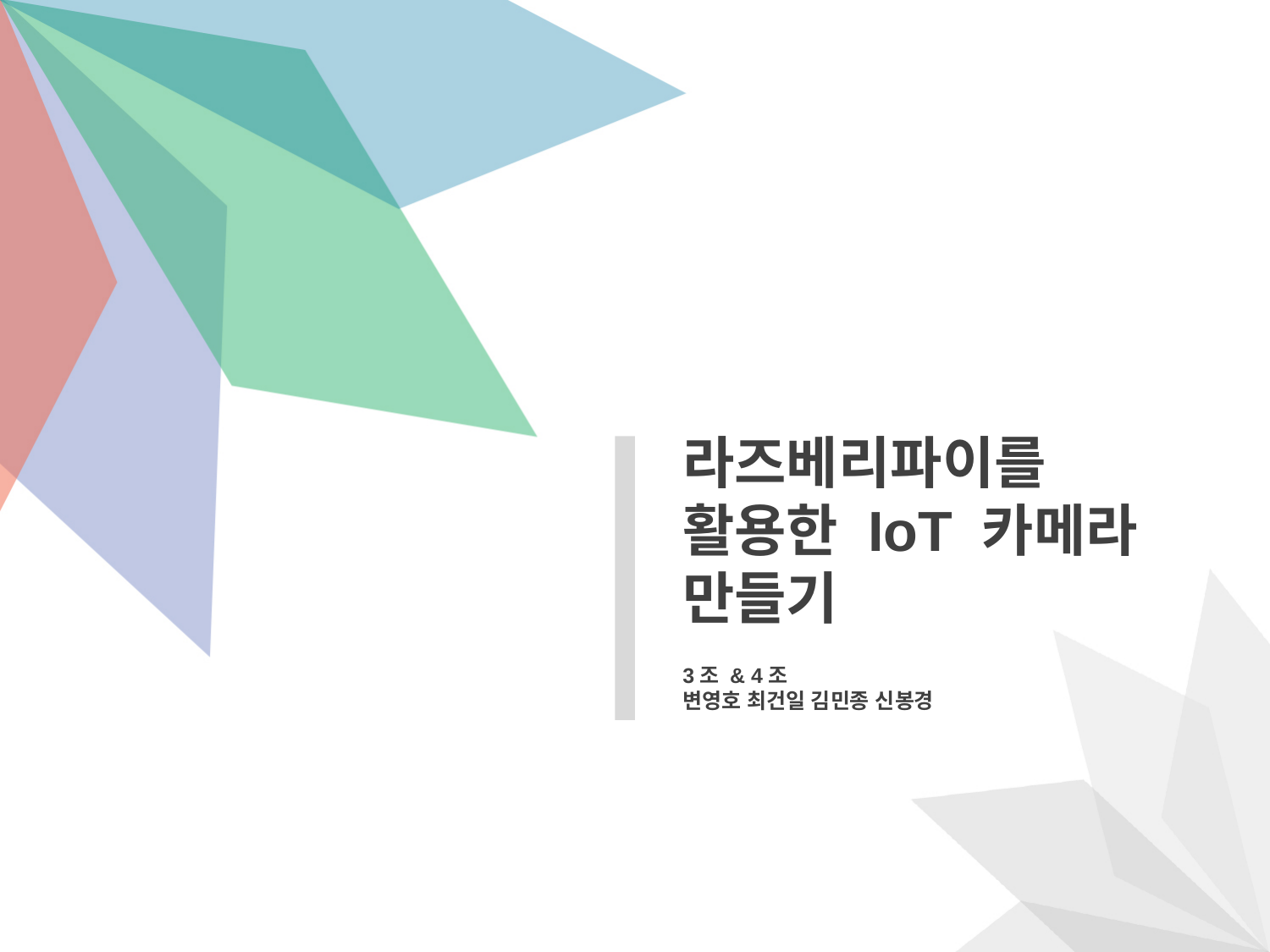

라즈베리파이를
활용한 IoT 카메라
만들기

3조 & 4조
변영호 최건일 김민종 신봉경